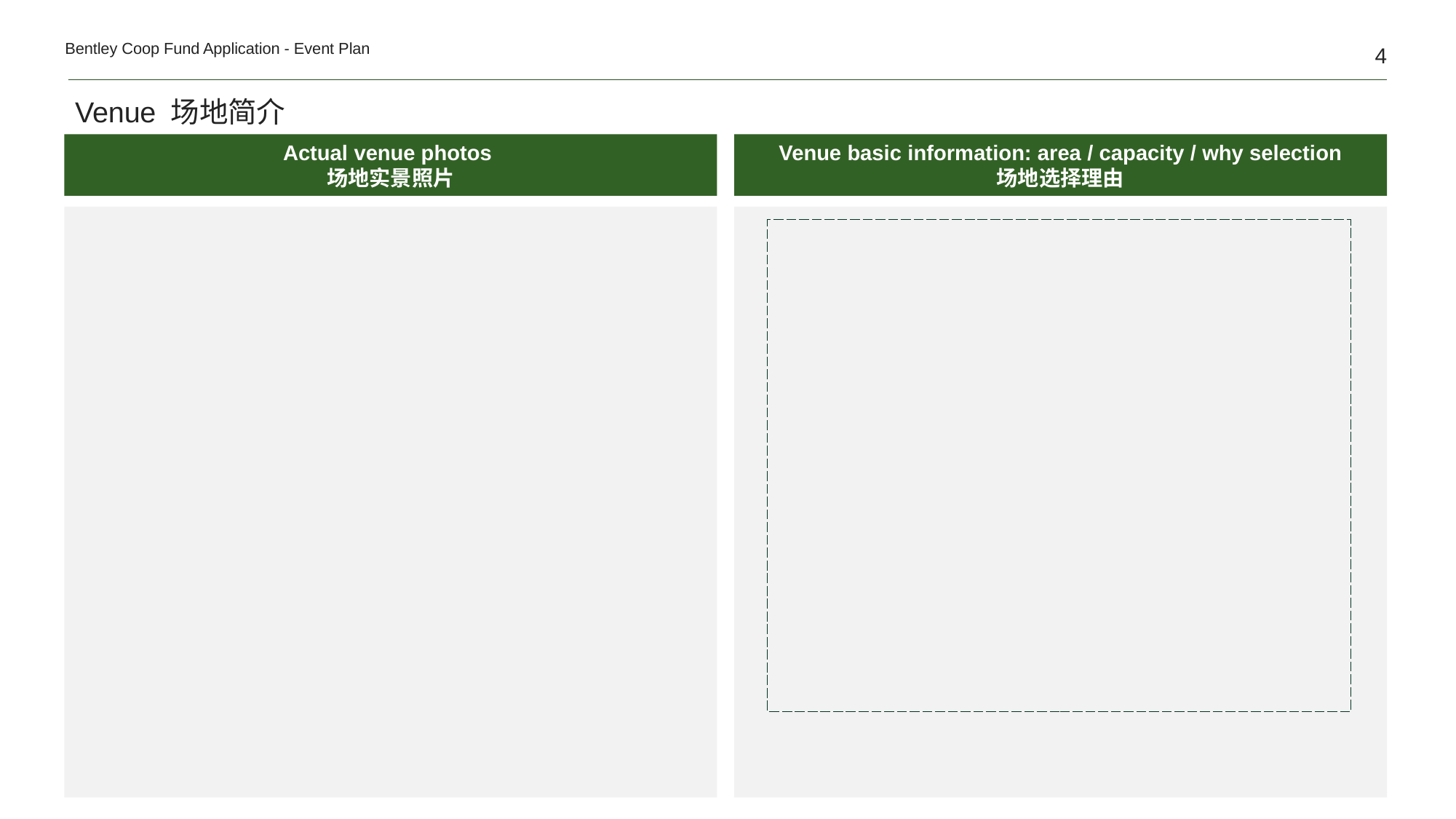

4
Bentley Coop Fund Application - Event Plan
Venue 场地简介
Actual venue photos
场地实景照片
Venue basic information: area / capacity / why selection
场地选择理由